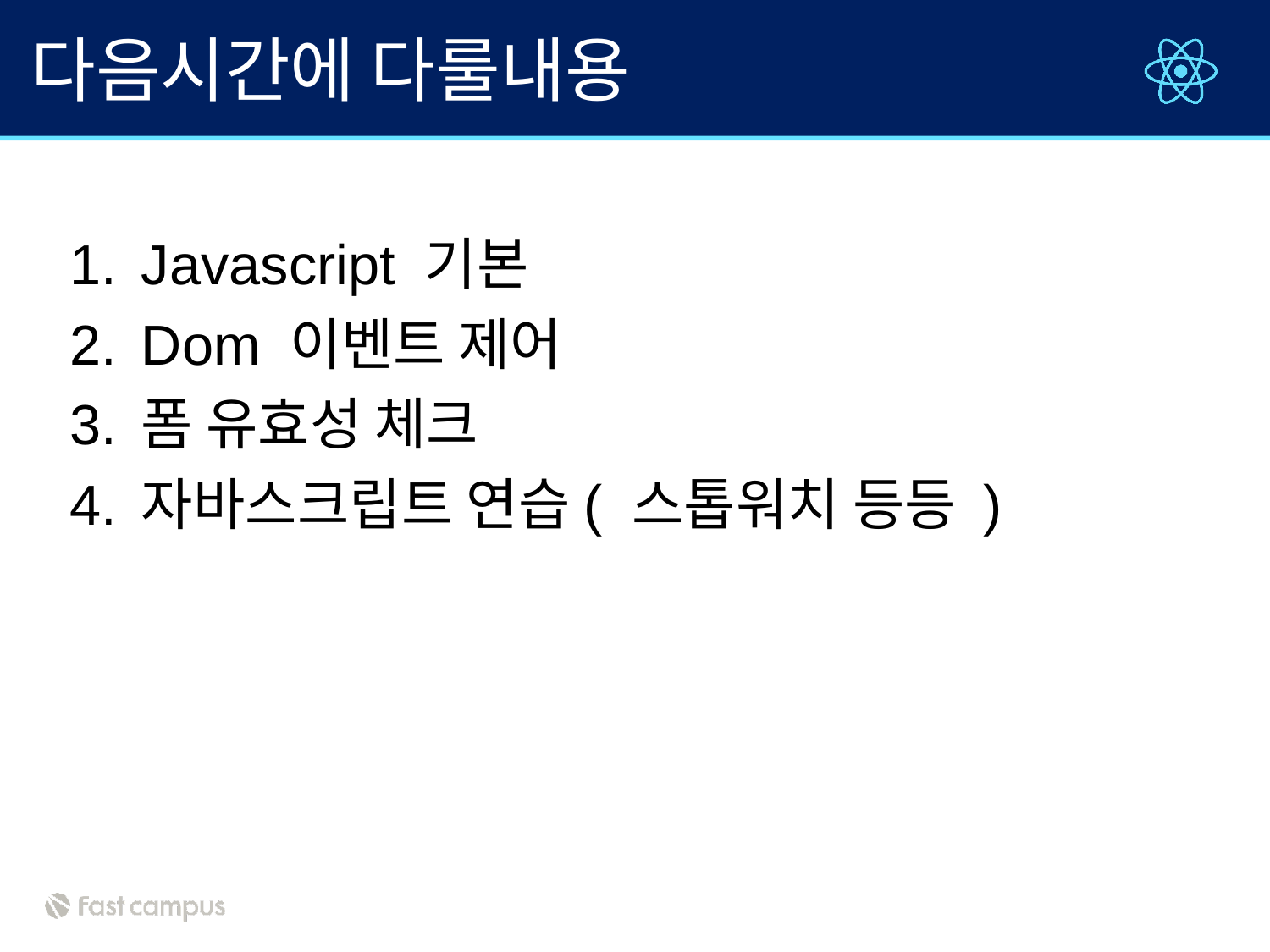

# 다음시간에 다룰내용
Javascript 기본
Dom 이벤트 제어
폼 유효성 체크
자바스크립트 연습( 스톱워치 등등 )